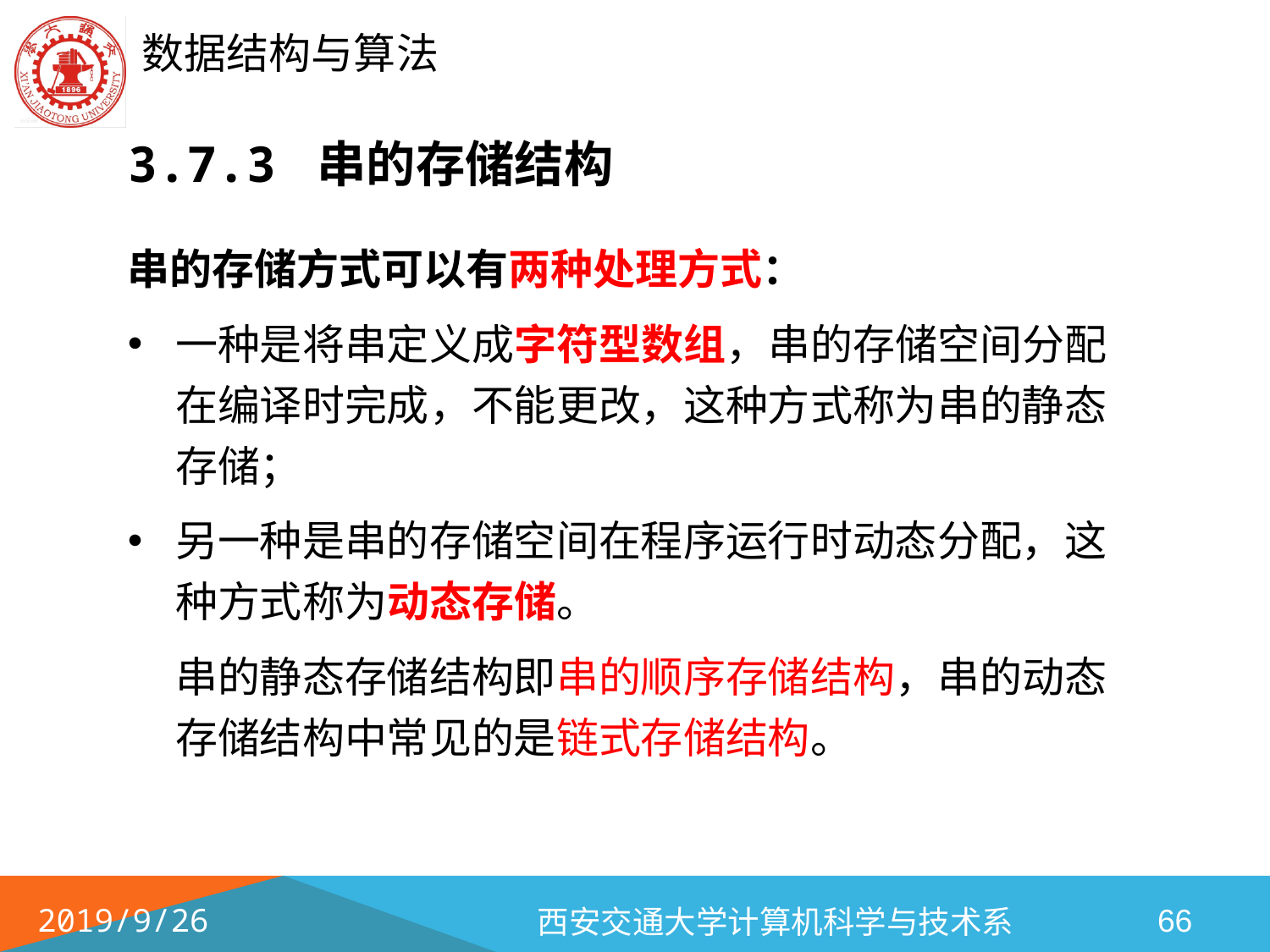

# 3.7.3 串的存储结构
串的存储方式可以有两种处理方式：
一种是将串定义成字符型数组，串的存储空间分配在编译时完成，不能更改，这种方式称为串的静态存储；
另一种是串的存储空间在程序运行时动态分配，这种方式称为动态存储。
	串的静态存储结构即串的顺序存储结构，串的动态存储结构中常见的是链式存储结构。